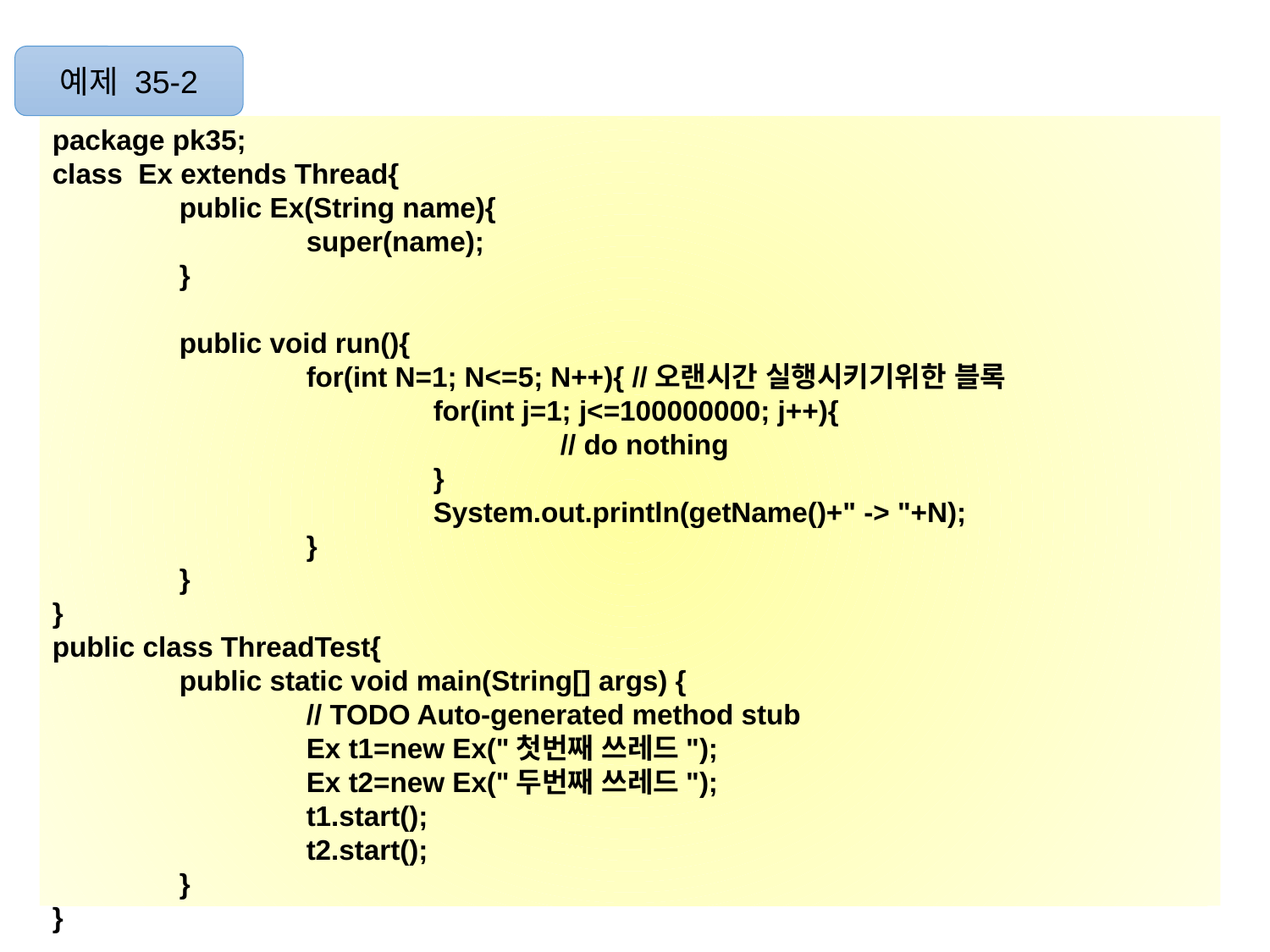

예제 35-2
package pk35;
class  Ex extends Thread{
	public Ex(String name){
		super(name);
	}

	public void run(){
		for(int N=1; N<=5; N++){ //오랜시간 실행시키기위한 블록
			for(int j=1; j<=100000000; j++){
				// do nothing
			}
			System.out.println(getName()+" -> "+N);
		}
	}
}
public class ThreadTest{
	public static void main(String[] args) {
		// TODO Auto-generated method stub
		Ex t1=new Ex("첫번째 쓰레드");
		Ex t2=new Ex("두번째 쓰레드");
		t1.start();
		t2.start();
	}
}